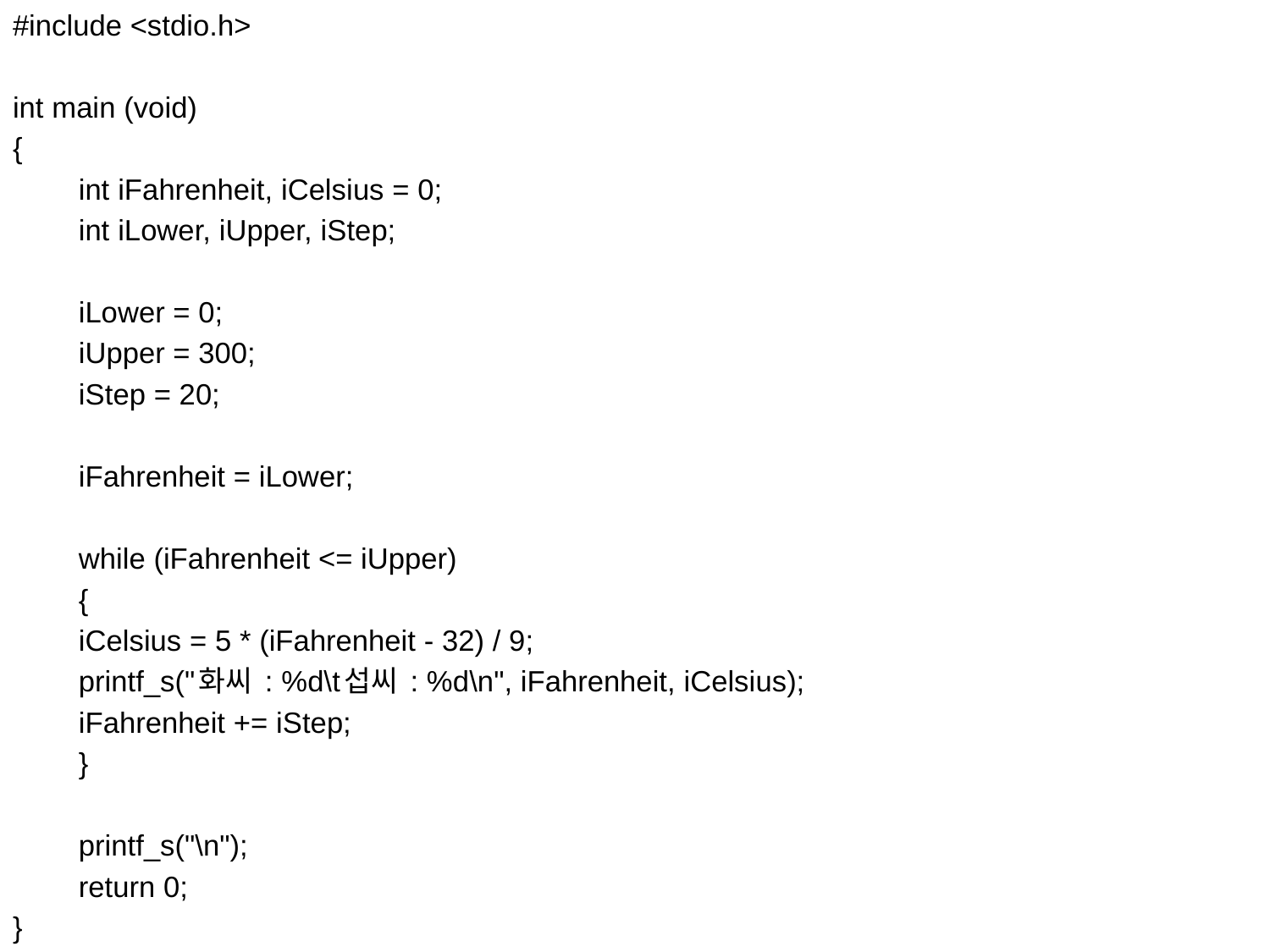

#include <stdio.h>

int main (void)
{
	int iFahrenheit, iCelsius = 0;
	int iLower, iUpper, iStep;

	iLower = 0;
	iUpper = 300;
	iStep = 20;

	iFahrenheit = iLower;

	while (iFahrenheit <= iUpper)
	{
		iCelsius = 5 * (iFahrenheit - 32) / 9;
		printf_s("화씨 : %d\t섭씨 : %d\n", iFahrenheit, iCelsius);
		iFahrenheit += iStep;
	}

	printf_s("\n");
	return 0;
}